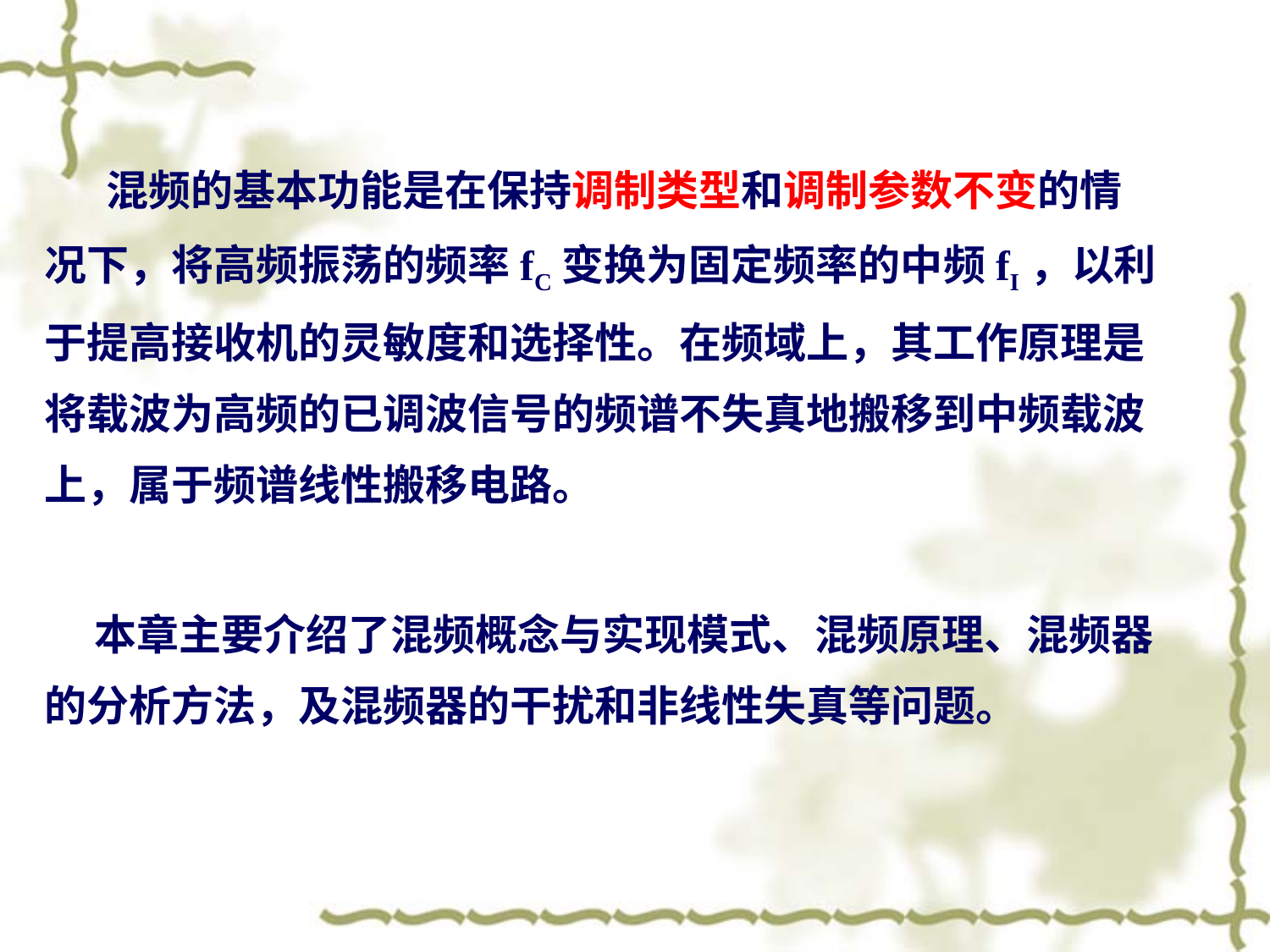

混频的基本功能是在保持调制类型和调制参数不变的情况下，将高频振荡的频率fC变换为固定频率的中频fI，以利于提高接收机的灵敏度和选择性。在频域上，其工作原理是将载波为高频的已调波信号的频谱不失真地搬移到中频载波上，属于频谱线性搬移电路。
本章主要介绍了混频概念与实现模式、混频原理、混频器的分析方法，及混频器的干扰和非线性失真等问题。